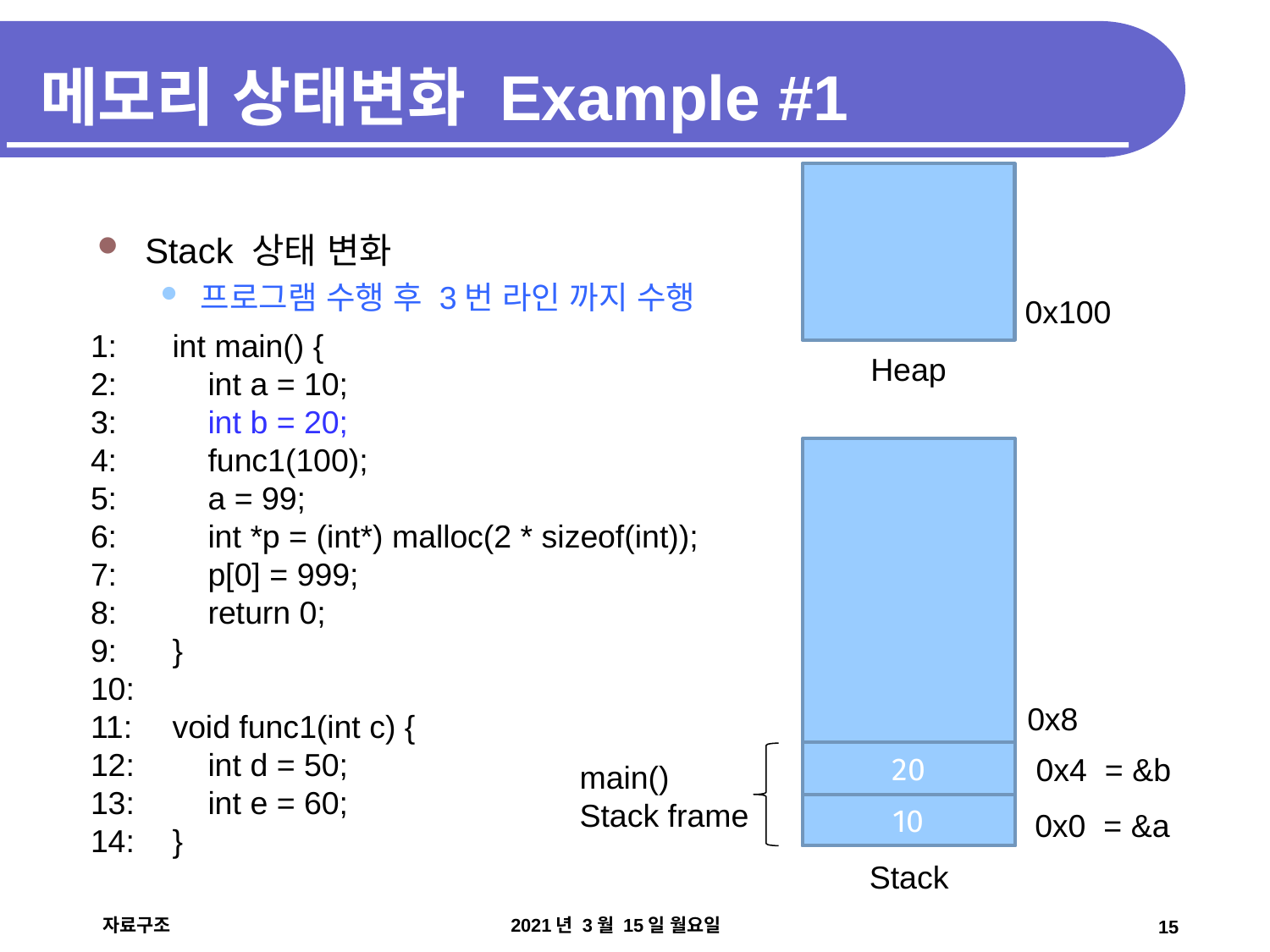

# 메모리 상태변화 Example #1

Stack 상태 변화
프로그램 수행 후 3번 라인 까지 수행
0x100
1:
2:
3:
4:
5:
6:
7:
8:
9:
10:
11:
12:
13:
14:
int main() {
    int a = 10;
    int b = 20;
    func1(100);
    a = 99;
    int *p = (int*) malloc(2 * sizeof(int));
    p[0] = 999;
    return 0;
}

void func1(int c) {
    int d = 50;
    int e = 60;
}
Heap

0x8
20

0x4  = &b
main()
Stack frame
10
0x0  = &a
Stack
15